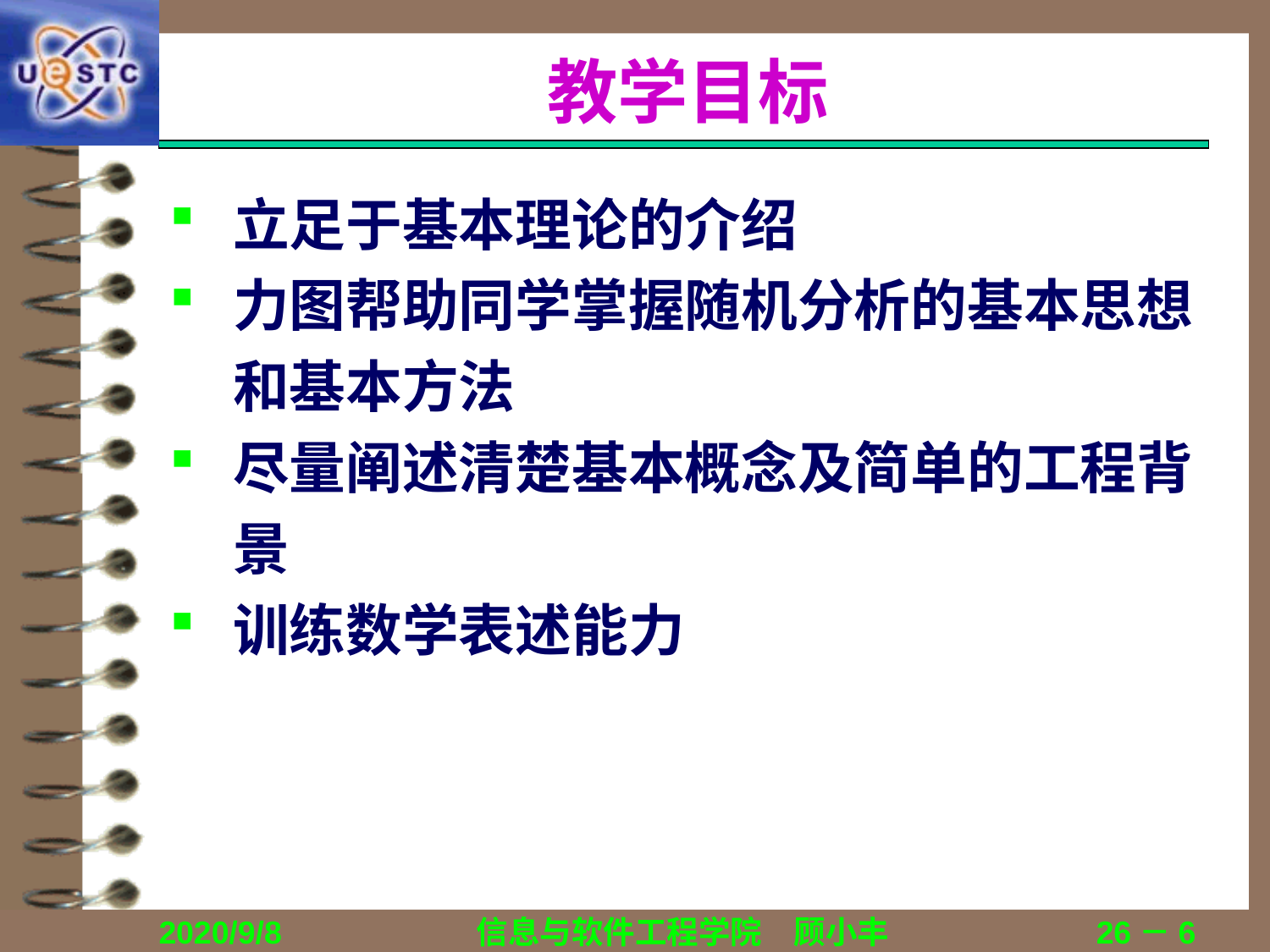

# 教学目标
立足于基本理论的介绍
力图帮助同学掌握随机分析的基本思想和基本方法
尽量阐述清楚基本概念及简单的工程背景
训练数学表述能力
2020/9/8
信息与软件工程学院　顾小丰
26－6